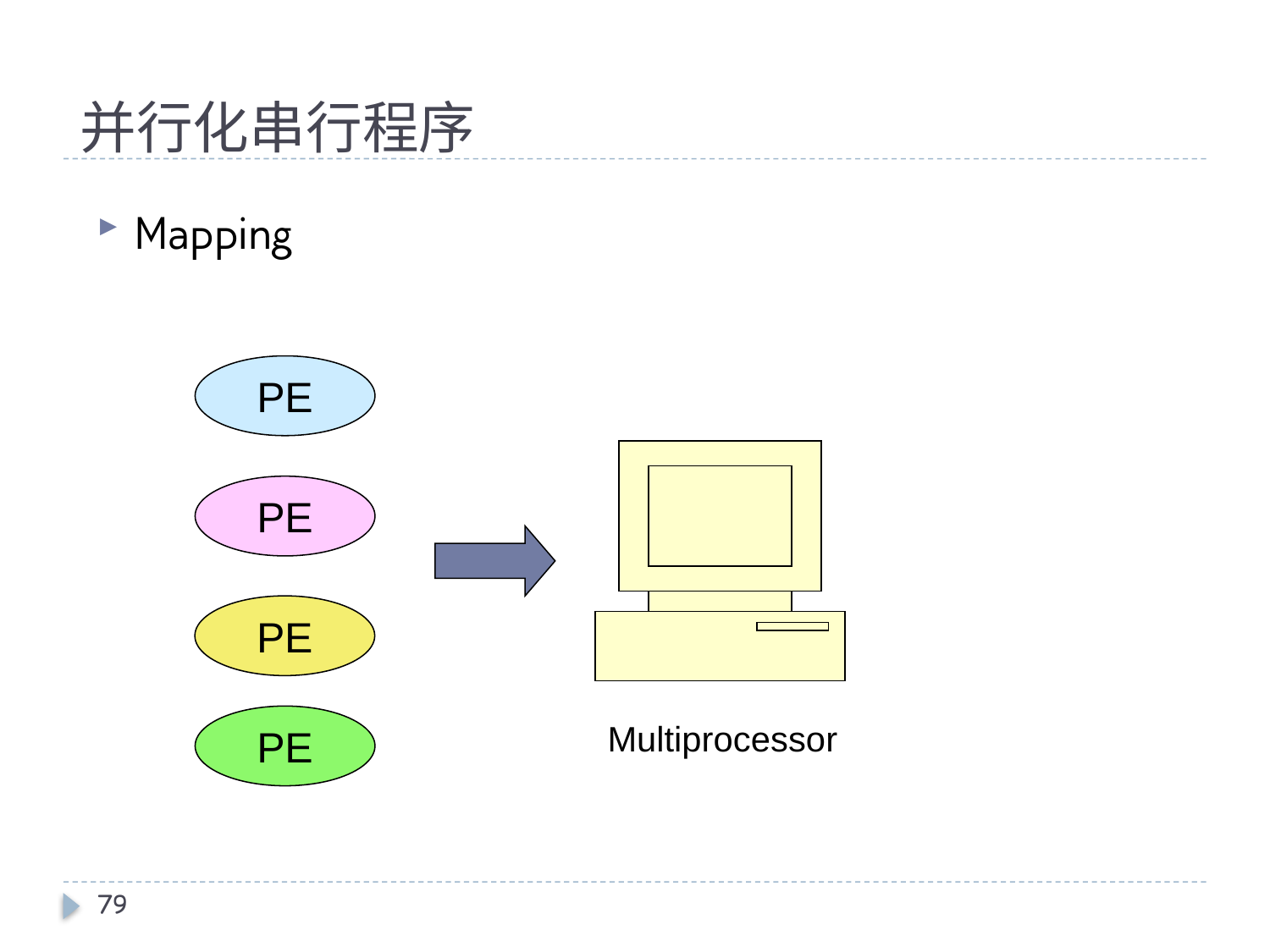

# 并行化串行程序
Mapping
PE

PE

PE
PE
Multiprocessor
79